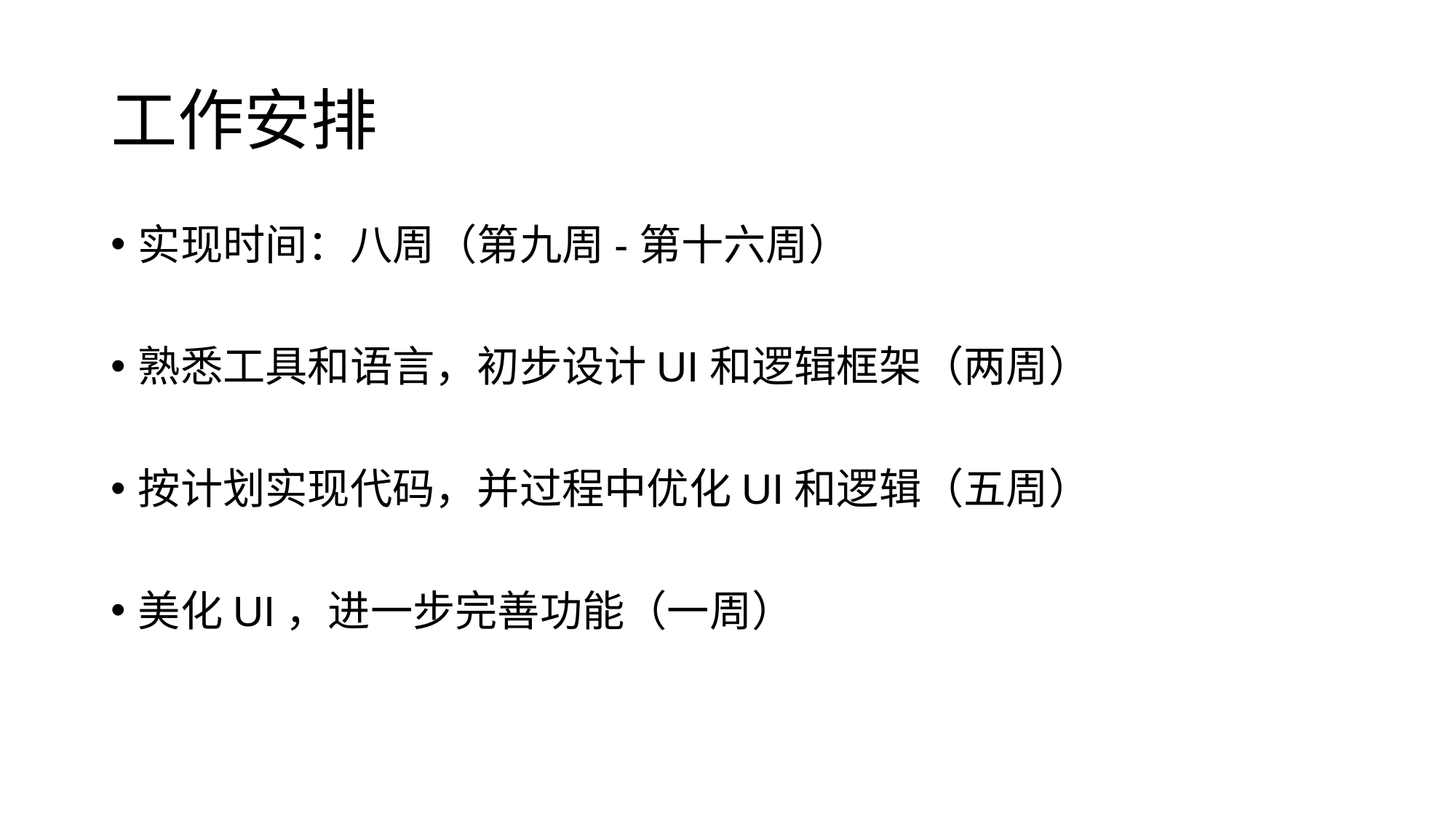

# 工作安排
实现时间：八周（第九周-第十六周）

熟悉工具和语言，初步设计UI和逻辑框架（两周）

按计划实现代码，并过程中优化UI和逻辑（五周）

美化UI，进一步完善功能（一周）